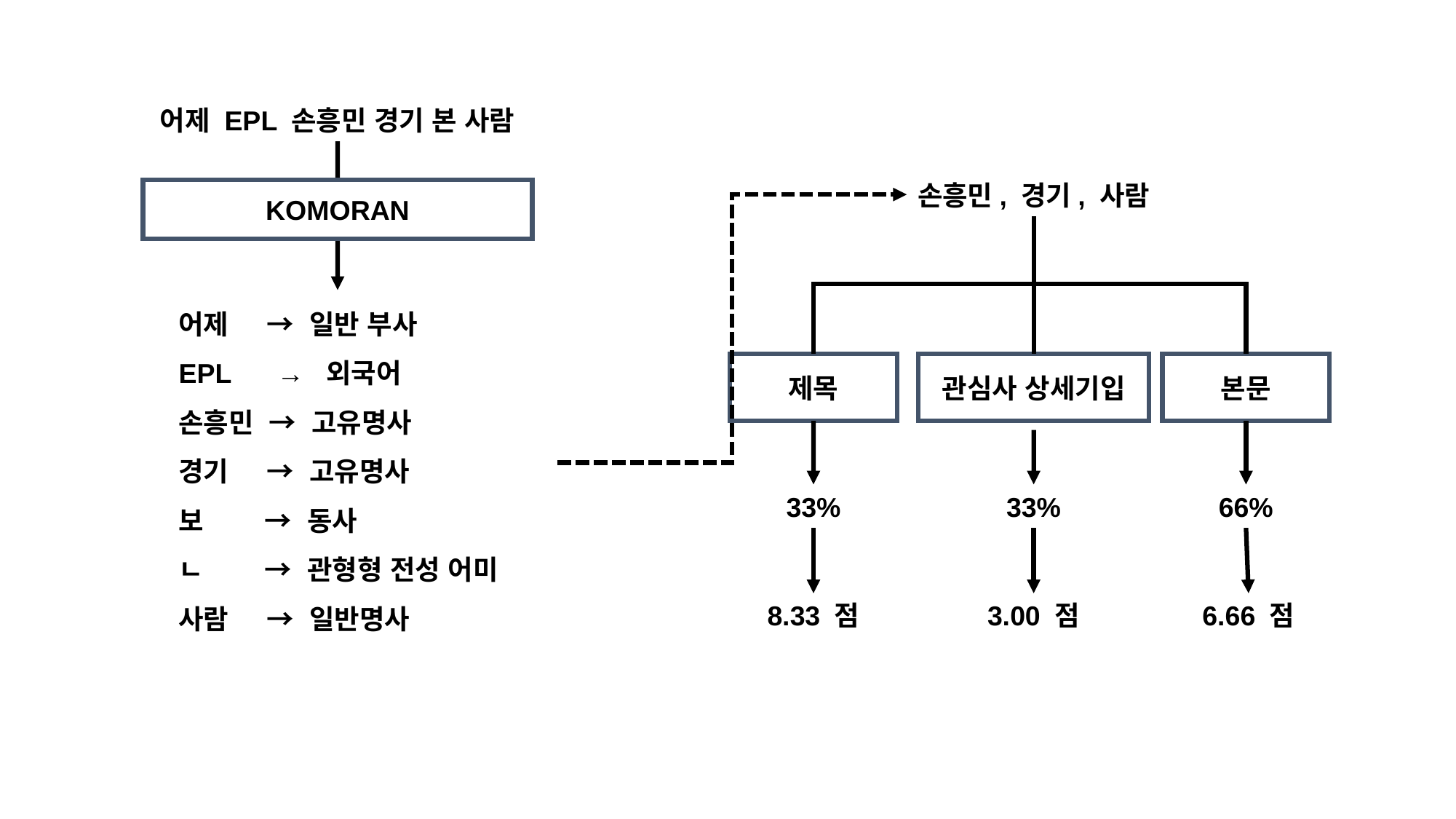

어제 EPL 손흥민 경기 본 사람
손흥민, 경기, 사람
KOMORAN
어제     →  일반 부사
EPL      →  외국어
손흥민  →  고유명사
경기     →  고유명사
보        →  동사
ㄴ        →  관형형 전성 어미
사람     →  일반명사
제목
관심사 상세기입
본문
33%
33%
66%
8.33 점
3.00 점
6.66 점